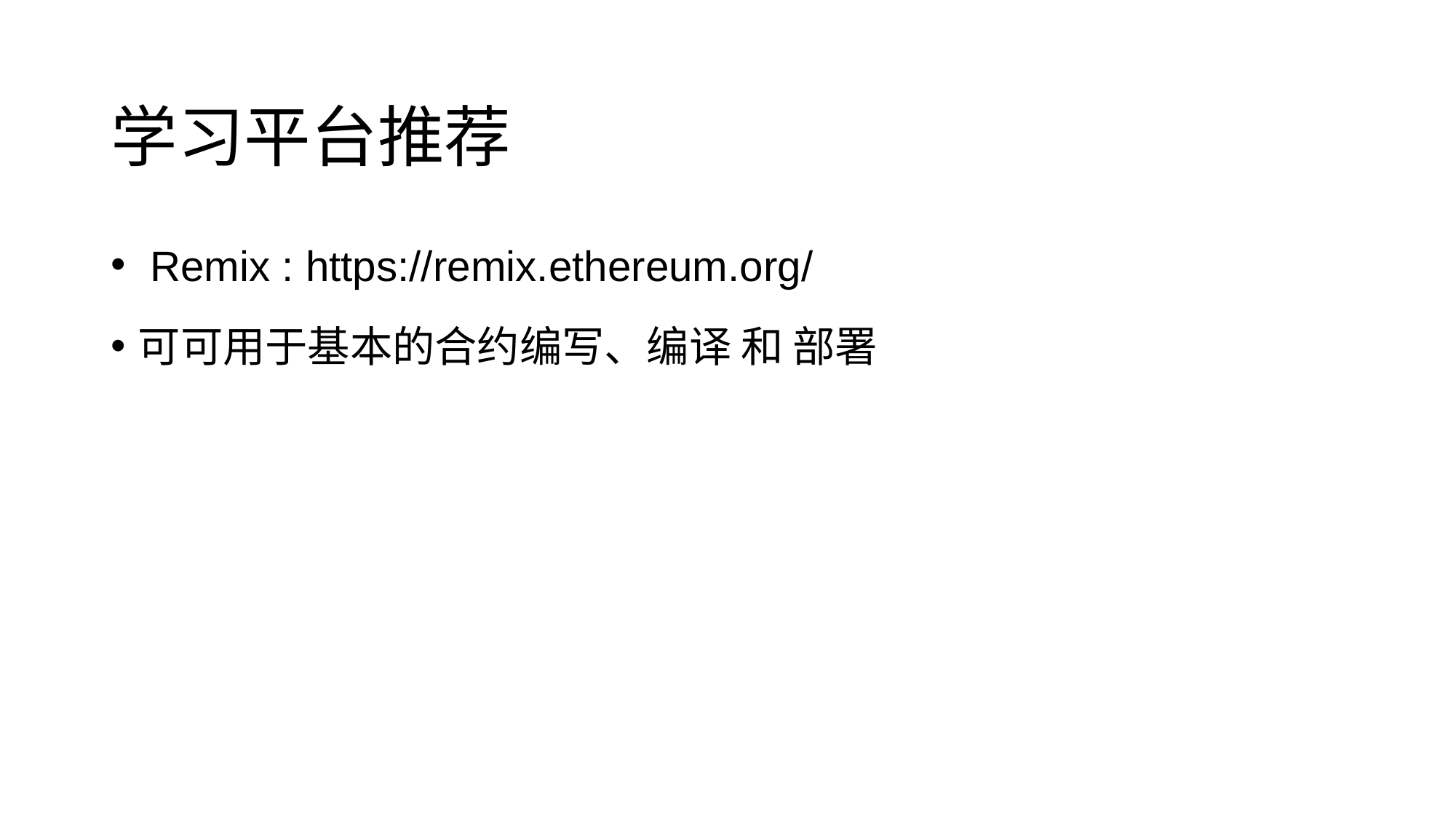

# 学习平台推荐
 Remix : https://remix.ethereum.org/
可可用于基本的合约编写、编译 和 部署